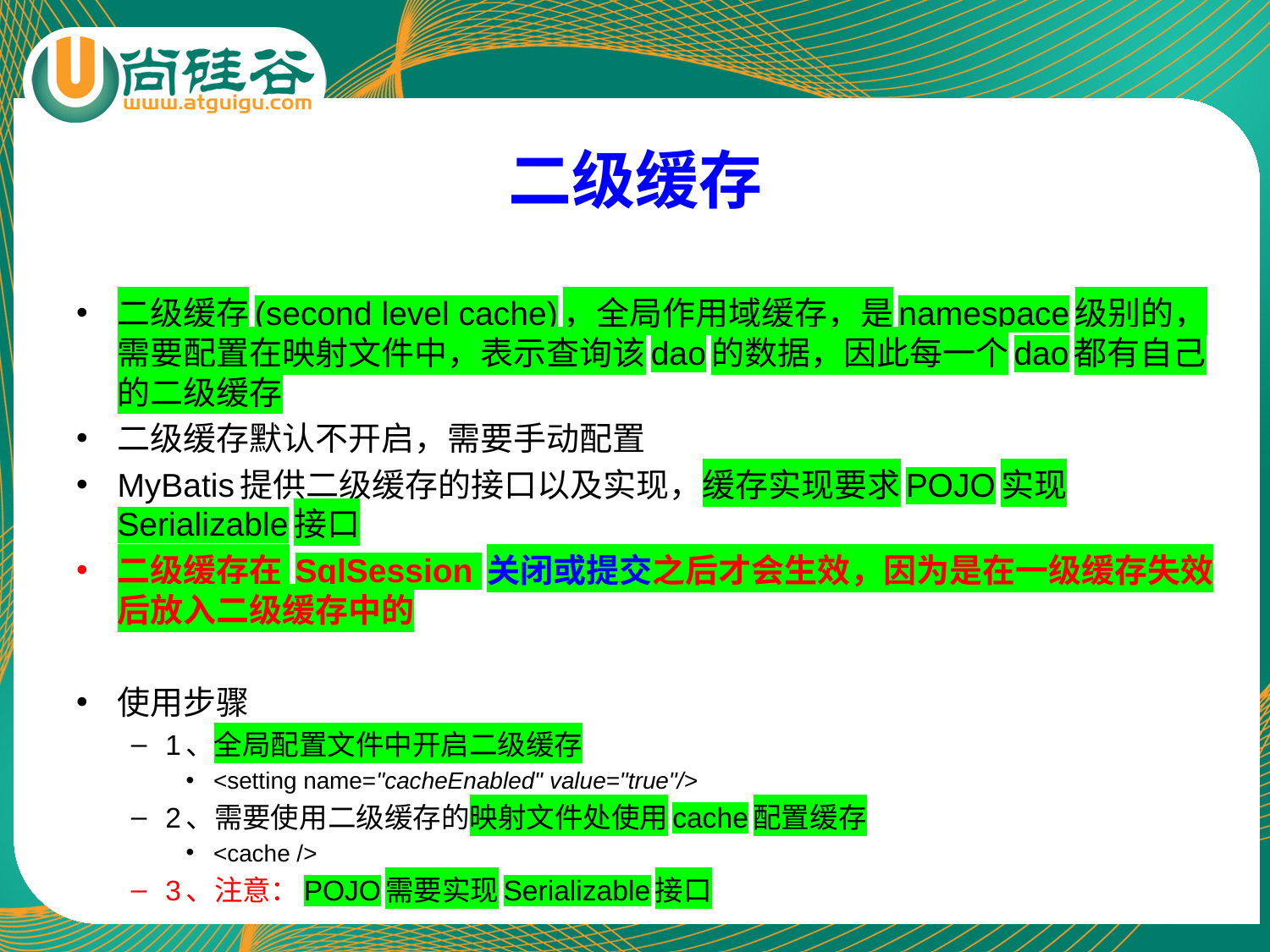

# 二级缓存
二级缓存(second level cache)，全局作用域缓存，是namespace级别的，需要配置在映射文件中，表示查询该dao的数据，因此每一个dao都有自己的二级缓存
二级缓存默认不开启，需要手动配置
MyBatis提供二级缓存的接口以及实现，缓存实现要求POJO实现Serializable接口
二级缓存在 SqlSession 关闭或提交之后才会生效，因为是在一级缓存失效后放入二级缓存中的

使用步骤
1、全局配置文件中开启二级缓存
<setting name="cacheEnabled" value="true"/>
2、需要使用二级缓存的映射文件处使用cache配置缓存
<cache />
3、注意：POJO需要实现Serializable接口